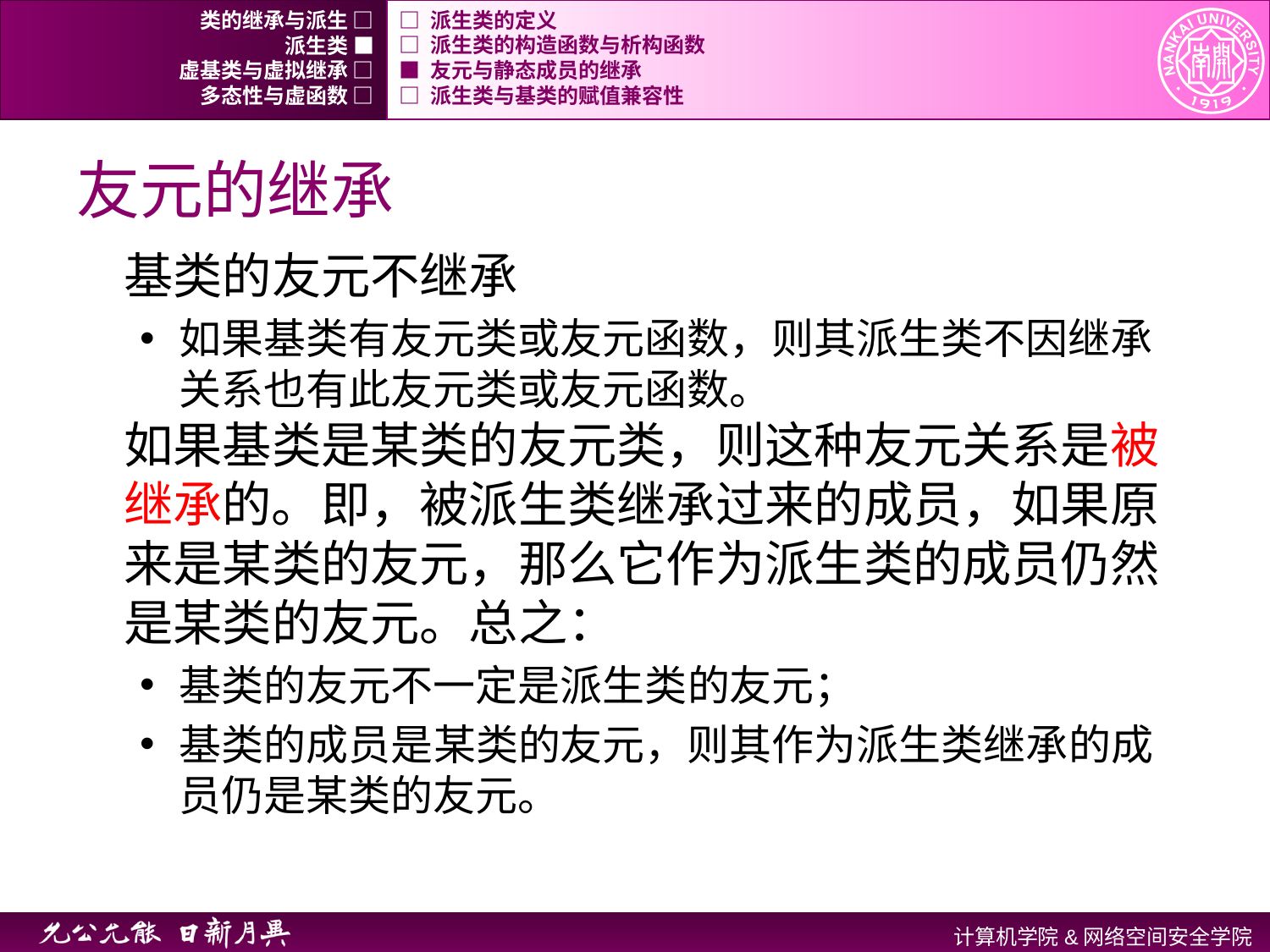

类的继承与派生 □
□ 派生类的定义
派生类 ■
□ 派生类的构造函数与析构函数
虚基类与虚拟继承 □
■ 友元与静态成员的继承
多态性与虚函数 □
□ 派生类与基类的赋值兼容性
# 友元的继承
基类的友元不继承
如果基类有友元类或友元函数，则其派生类不因继承关系也有此友元类或友元函数。
如果基类是某类的友元类，则这种友元关系是被继承的。即，被派生类继承过来的成员，如果原来是某类的友元，那么它作为派生类的成员仍然是某类的友元。总之：
基类的友元不一定是派生类的友元；
基类的成员是某类的友元，则其作为派生类继承的成员仍是某类的友元。